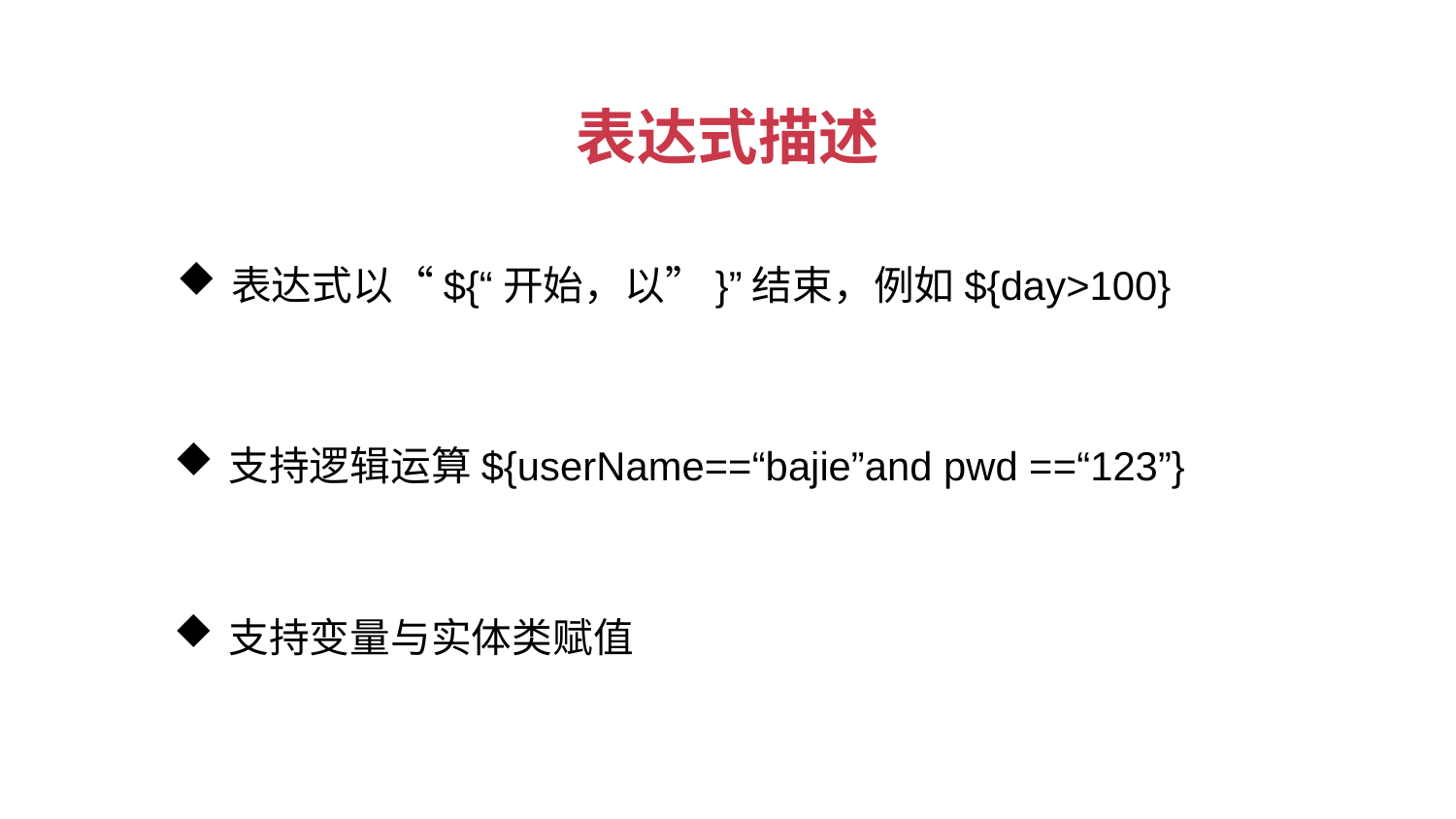

表达式描述
表达式以“${“开始，以”}”结束，例如${day>100}
支持逻辑运算${userName==“bajie”and pwd ==“123”}
支持变量与实体类赋值